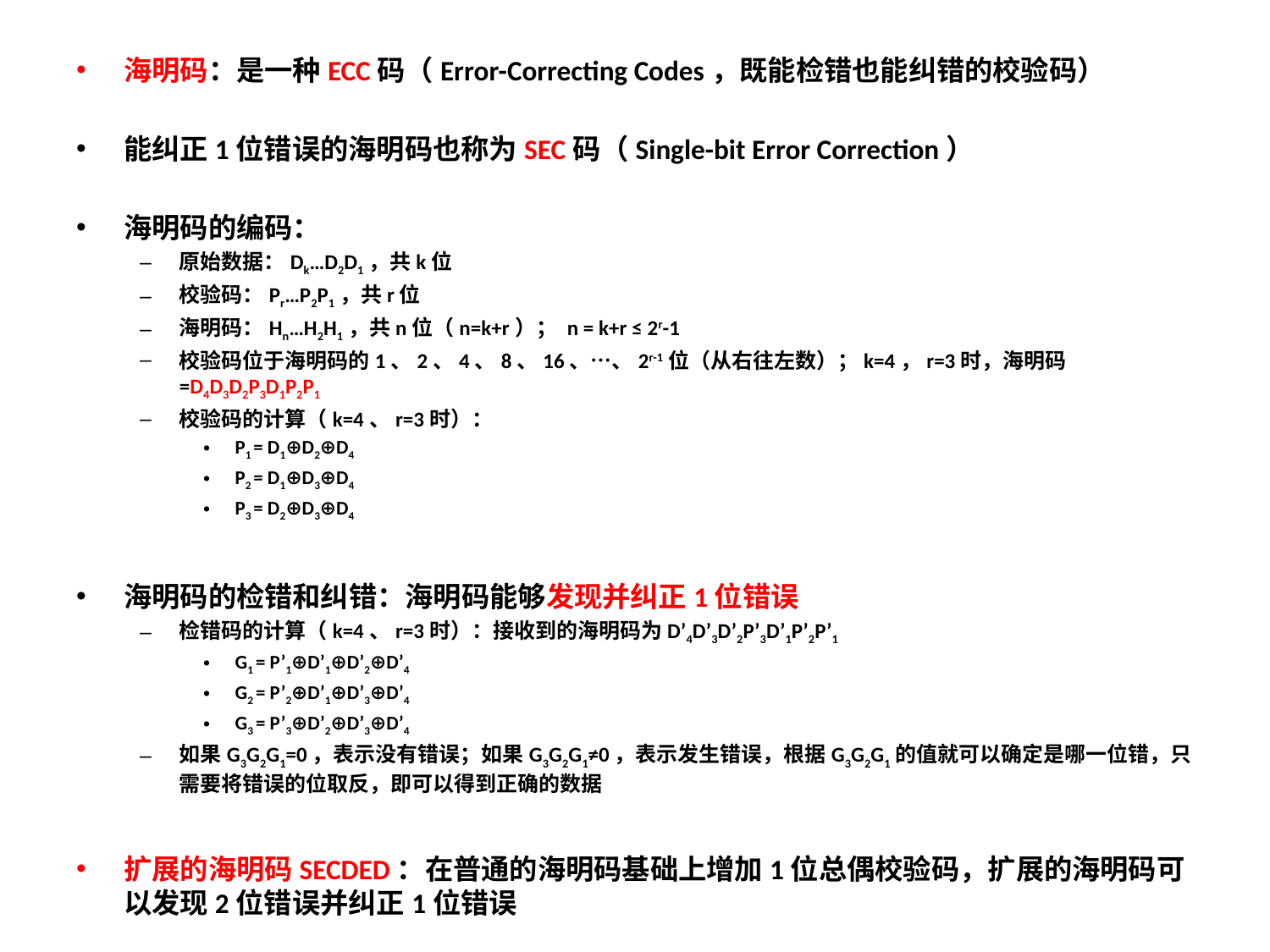

海明码：是一种ECC码（Error-Correcting Codes，既能检错也能纠错的校验码）

能纠正1位错误的海明码也称为SEC码（Single-bit Error Correction）

海明码的编码：
原始数据：Dk…D2D1，共k位
校验码：Pr…P2P1，共r位
海明码：Hn…H2H1，共n位（n=k+r）； n = k+r ≤ 2r-1
校验码位于海明码的1、2、4、8、16、…、2r-1位（从右往左数）；k=4，r=3时，海明码=D4D3D2P3D1P2P1
校验码的计算（k=4、r=3时）：
P1 = D1⊕D2⊕D4
P2 = D1⊕D3⊕D4
P3 = D2⊕D3⊕D4

海明码的检错和纠错：海明码能够发现并纠正1位错误
检错码的计算（k=4、r=3时）：接收到的海明码为D’4D’3D’2P’3D’1P’2P’1
G1 = P’1⊕D’1⊕D’2⊕D’4
G2 = P’2⊕D’1⊕D’3⊕D’4
G3 = P’3⊕D’2⊕D’3⊕D’4
如果G3G2G1=0，表示没有错误；如果G3G2G1≠0，表示发生错误，根据G3G2G1的值就可以确定是哪一位错，只需要将错误的位取反，即可以得到正确的数据

扩展的海明码SECDED：在普通的海明码基础上增加1位总偶校验码，扩展的海明码可以发现2位错误并纠正1位错误